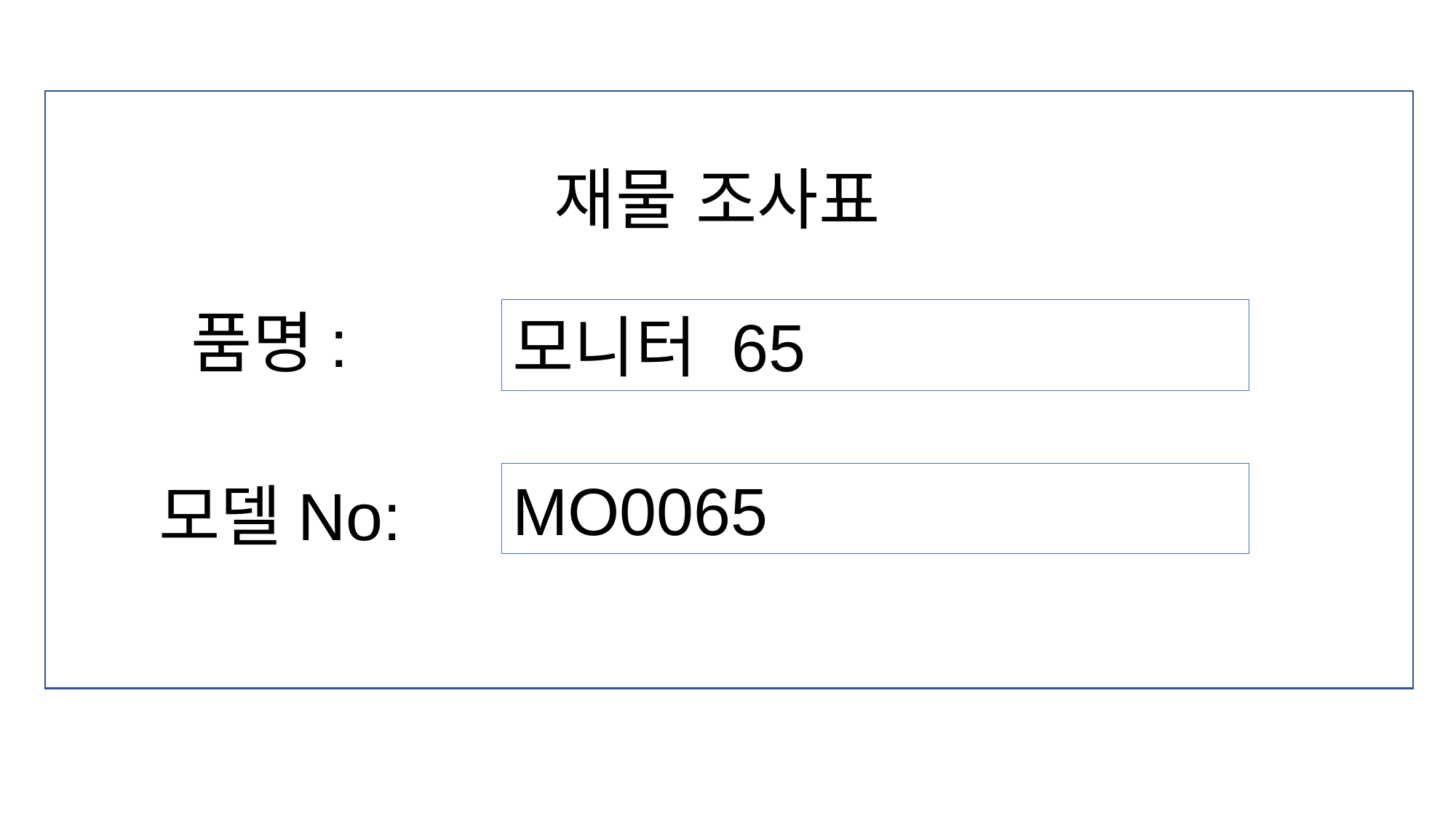

재물 조사표
품명:
모니터 65
MO0065
모델No: